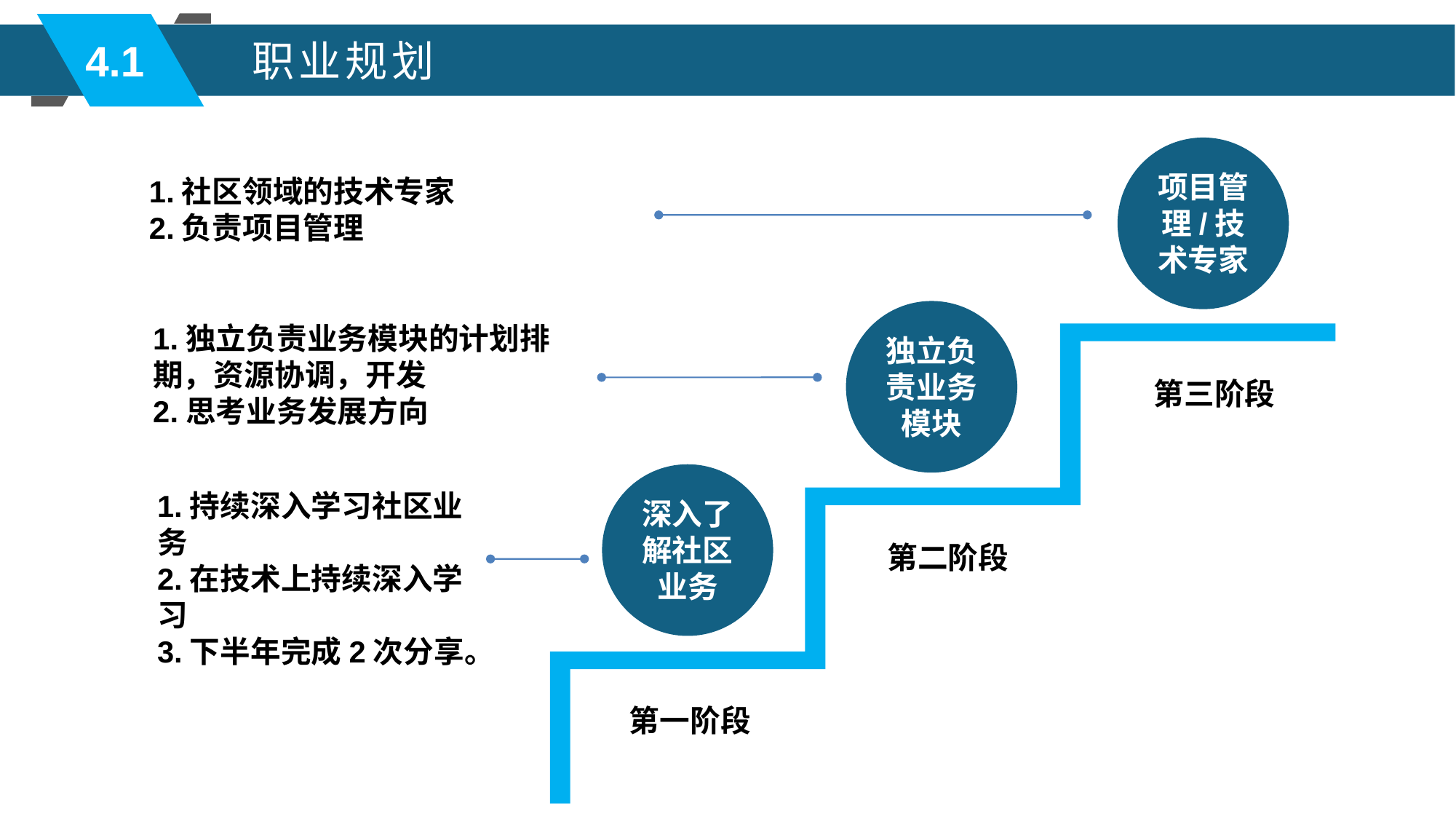

4.1
职业规划

项目管理/技术专家
1.社区领域的技术专家
2.负责项目管理

独立负责业务模块
1.独立负责业务模块的计划排期，资源协调，开发
2.思考业务发展方向

第三阶段

深入了解社区业务
1.持续深入学习社区业务
2.在技术上持续深入学习
3.下半年完成2次分享。

第二阶段

第一阶段